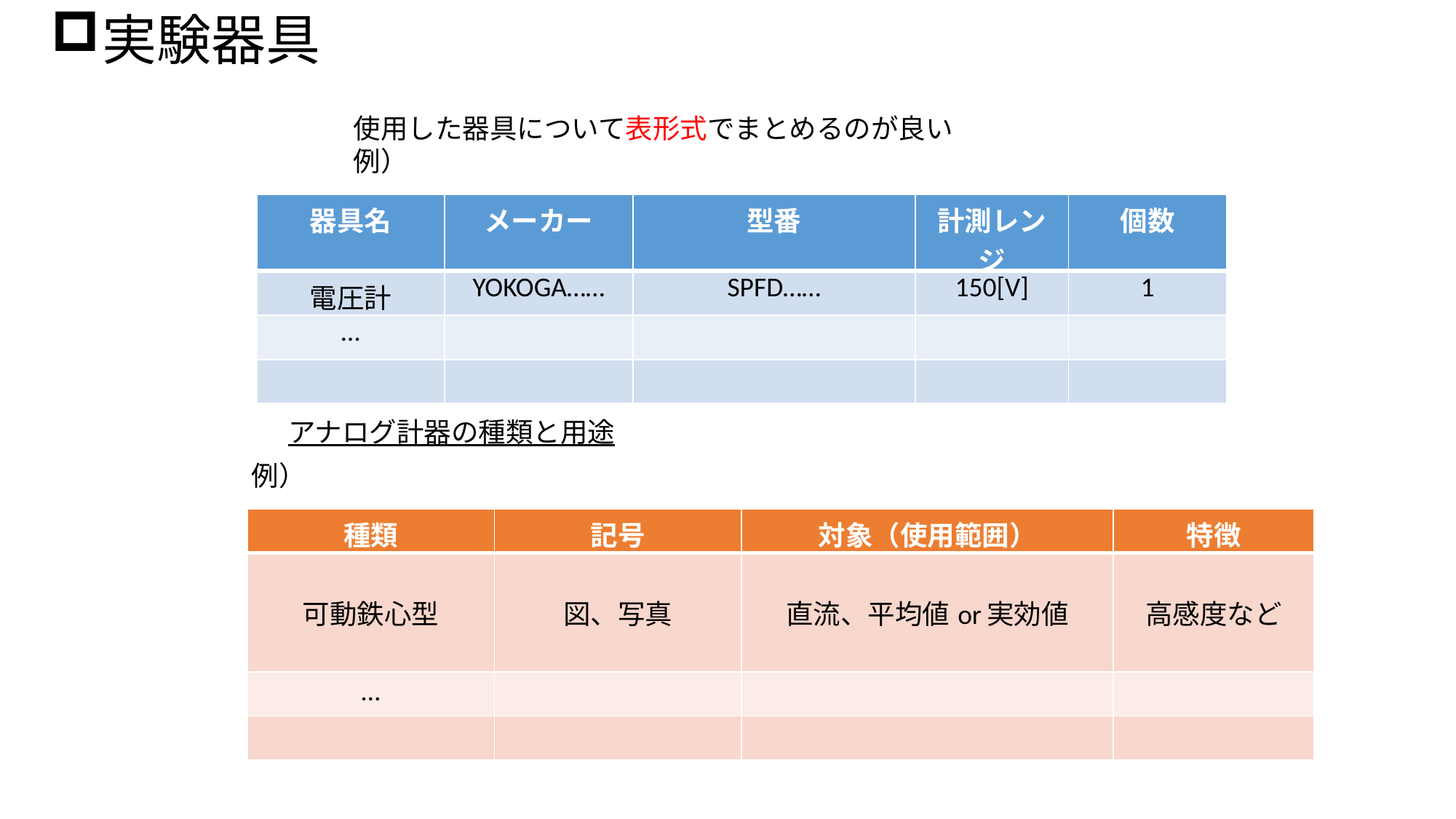

実験器具
使用した器具について表形式でまとめるのが良い
例）
| 器具名 | メーカー | 型番 | 計測レンジ | 個数 |
| --- | --- | --- | --- | --- |
| 電圧計 | YOKOGA…… | SPFD…… | 150[V] | 1 |
| … |  |  |  |  |
|  |  |  |  |  |
アナログ計器の種類と用途
例）
| 種類 | 記号 | 対象（使用範囲） | 特徴 |
| --- | --- | --- | --- |
| 可動鉄心型 | 図、写真 | 直流、平均値or実効値 | 高感度など |
| … |  |  |  |
|  |  |  |  |